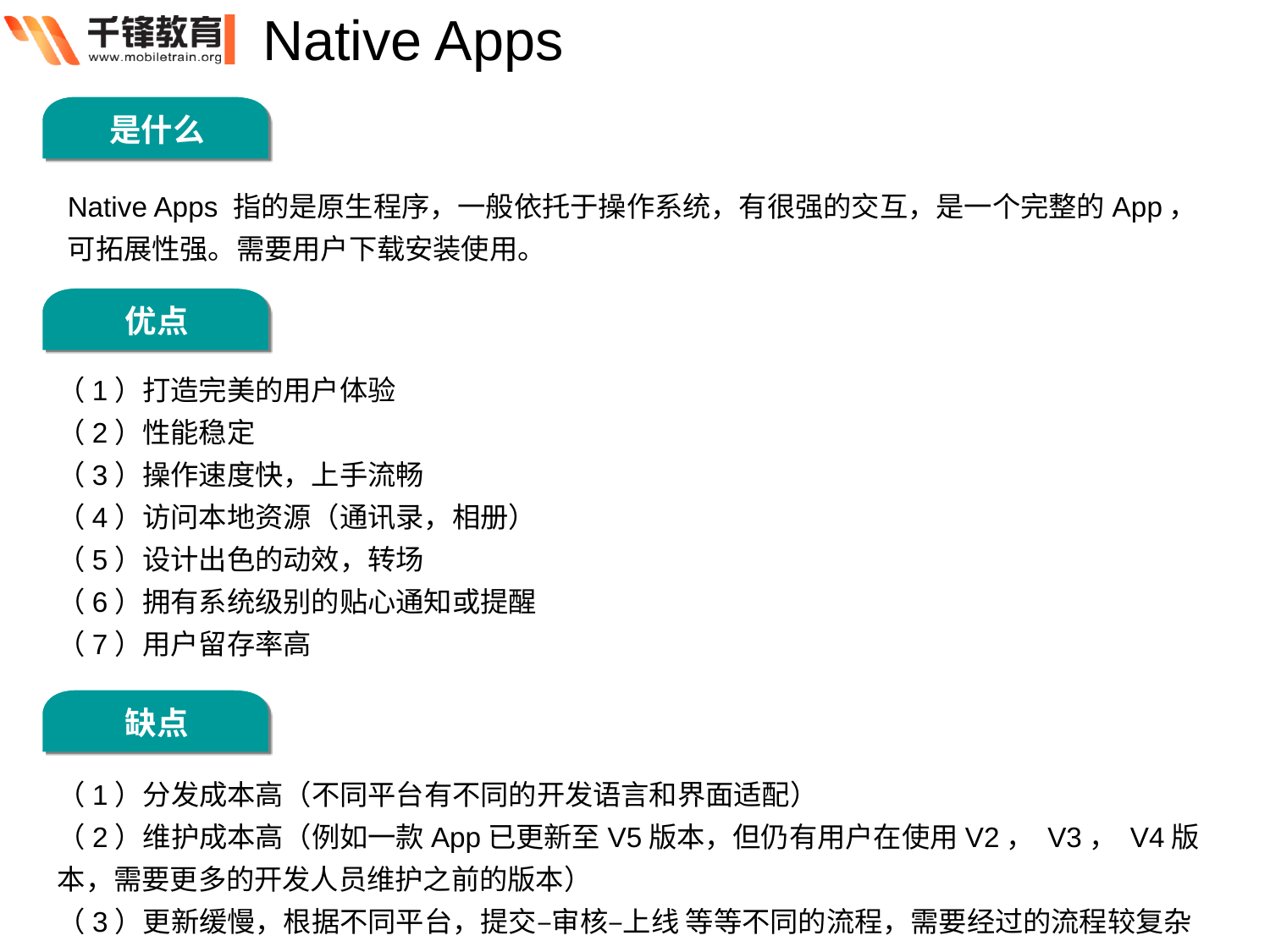

Native Apps

是什么
Native Apps 指的是原生程序，一般依托于操作系统，有很强的交互，是一个完整的App，可拓展性强。需要用户下载安装使用。

优点
（1）打造完美的用户体验
（2）性能稳定
（3）操作速度快，上手流畅
（4）访问本地资源（通讯录，相册）
（5）设计出色的动效，转场
（6）拥有系统级别的贴心通知或提醒
（7）用户留存率高

缺点
（1）分发成本高（不同平台有不同的开发语言和界面适配）
（2）维护成本高（例如一款App已更新至V5版本，但仍有用户在使用V2， V3， V4版本，需要更多的开发人员维护之前的版本）
（3）更新缓慢，根据不同平台，提交–审核–上线 等等不同的流程，需要经过的流程较复杂